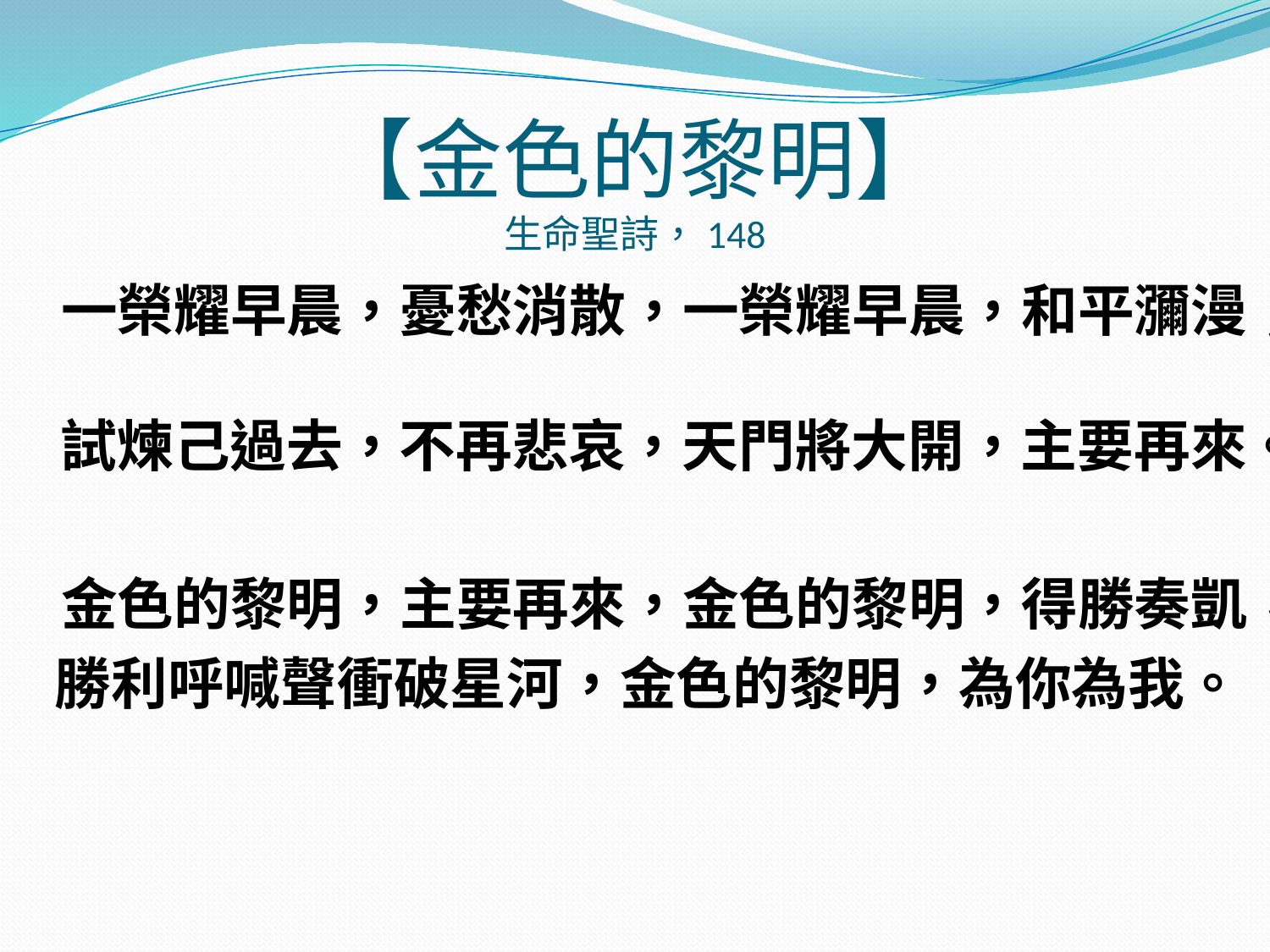

# 【金色的黎明】 生命聖詩，148
  一榮耀早晨，憂愁消散，一榮耀早晨，和平瀰漫；
試煉己過去，不再悲哀，天門將大開，主要再來。

  金色的黎明，主要再來，金色的黎明，得勝奏凱，
 勝利呼喊聲衝破星河，金色的黎明，為你為我。